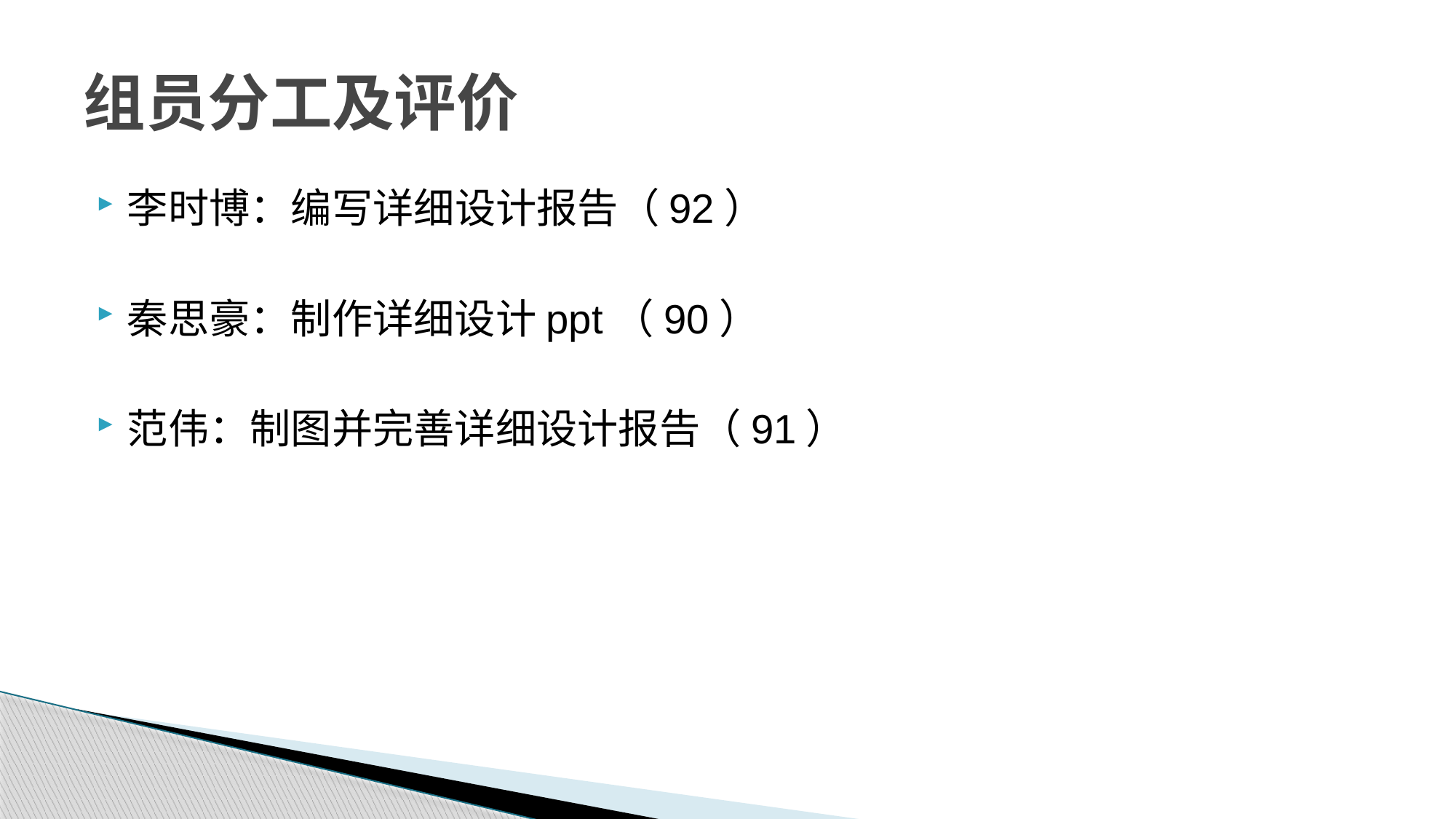

# 组员分工及评价
李时博：编写详细设计报告（92）

秦思豪：制作详细设计ppt（90）

范伟：制图并完善详细设计报告（91）